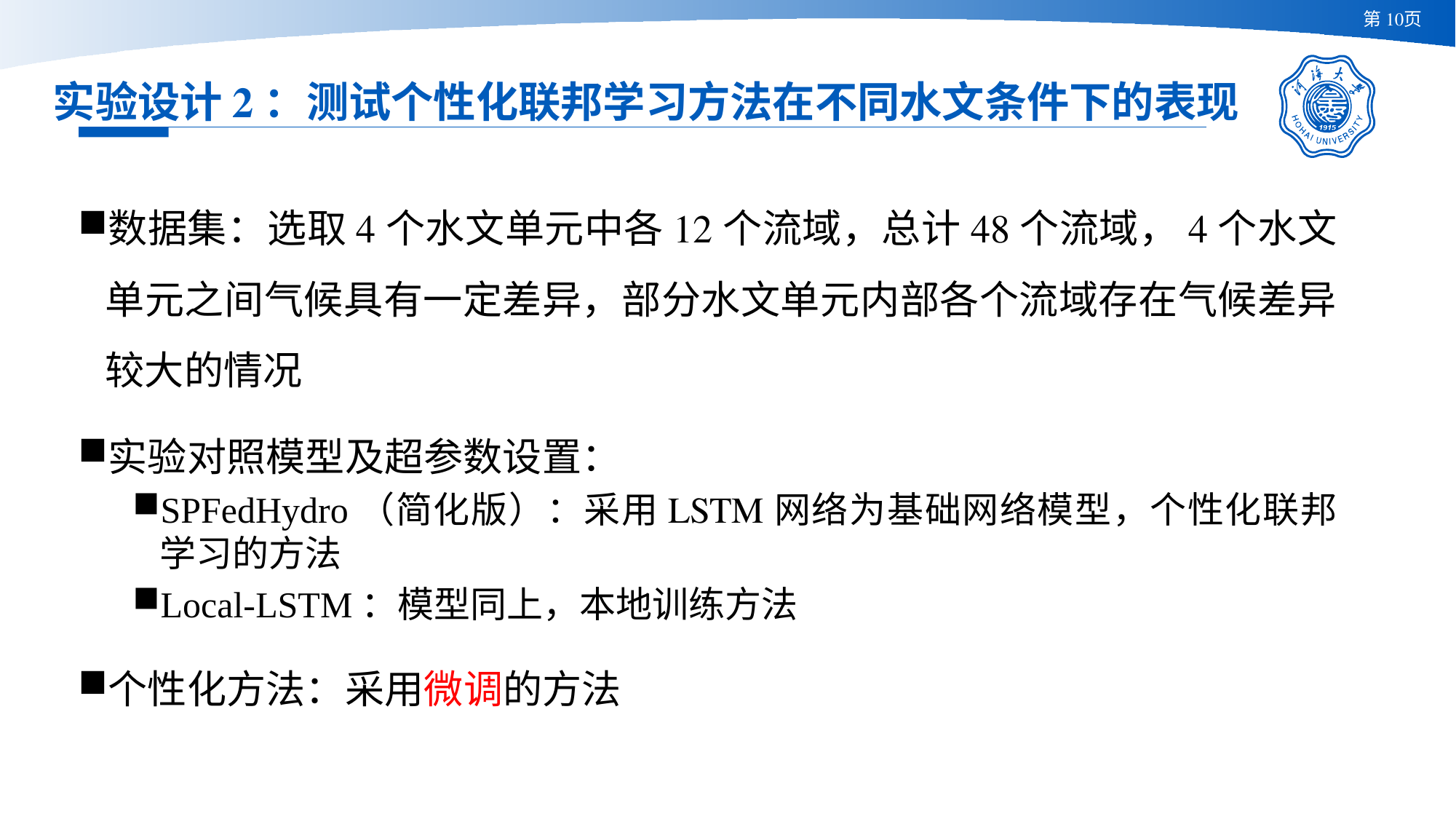

第10页
# 实验设计2：测试个性化联邦学习方法在不同水文条件下的表现
数据集：选取4个水文单元中各12个流域，总计48个流域，4个水文单元之间气候具有一定差异，部分水文单元内部各个流域存在气候差异较大的情况
实验对照模型及超参数设置：
SPFedHydro（简化版）：采用LSTM网络为基础网络模型，个性化联邦学习的方法
Local-LSTM：模型同上，本地训练方法
个性化方法：采用微调的方法